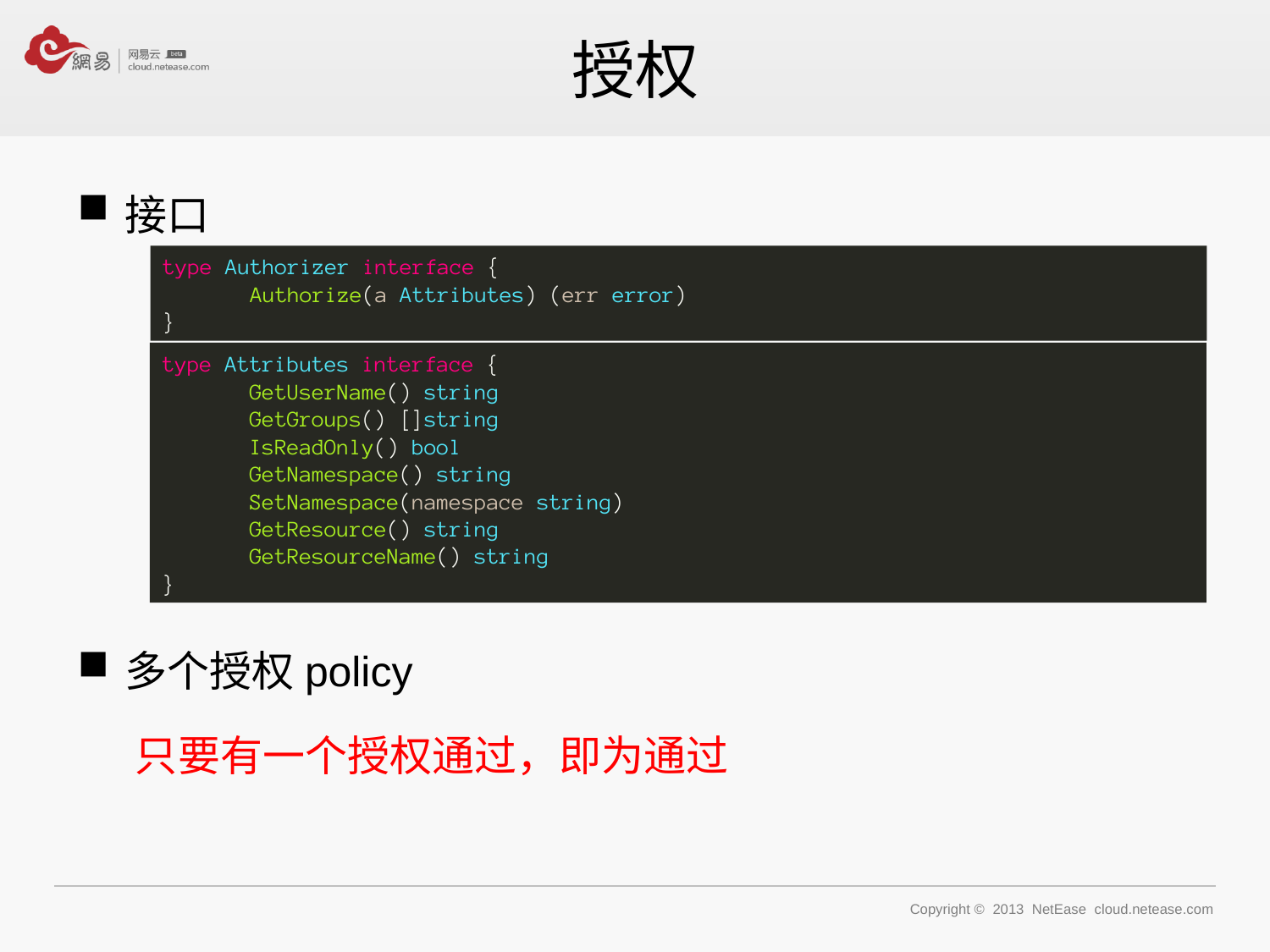

# 授权
接口

多个授权policy
     只要有一个授权通过，即为通过

type Authorizer interface {
       Authorize(a Attributes) (err error)
}
type Attributes interface {
       GetUserName() string
       GetGroups() []string
       IsReadOnly() bool
       GetNamespace() string
       SetNamespace(namespace string)
       GetResource() string
       GetResourceName() string
}